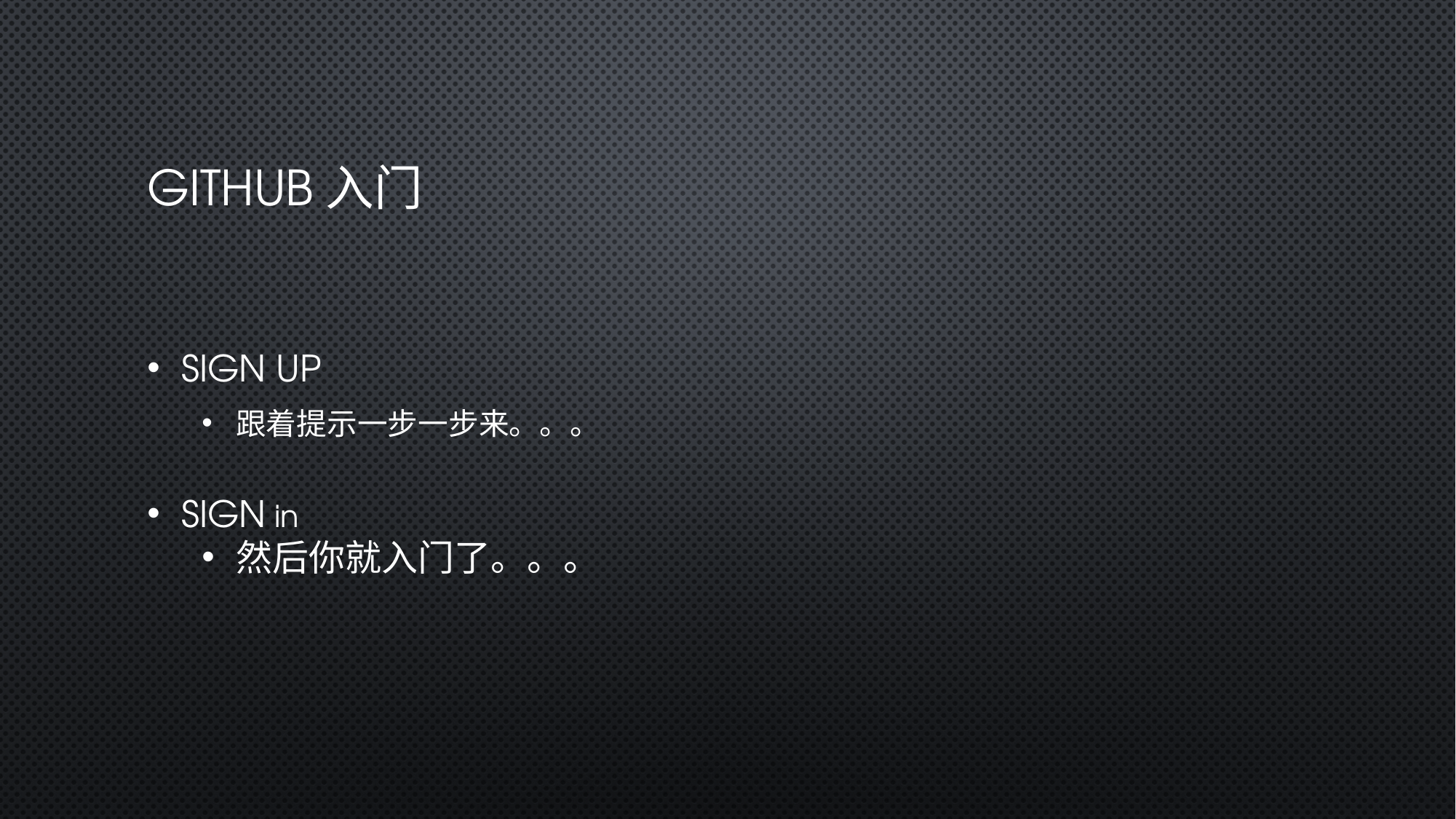

# GITHUB入门
Sign up
跟着提示一步一步来。。。
Sign in
然后你就入门了。。。